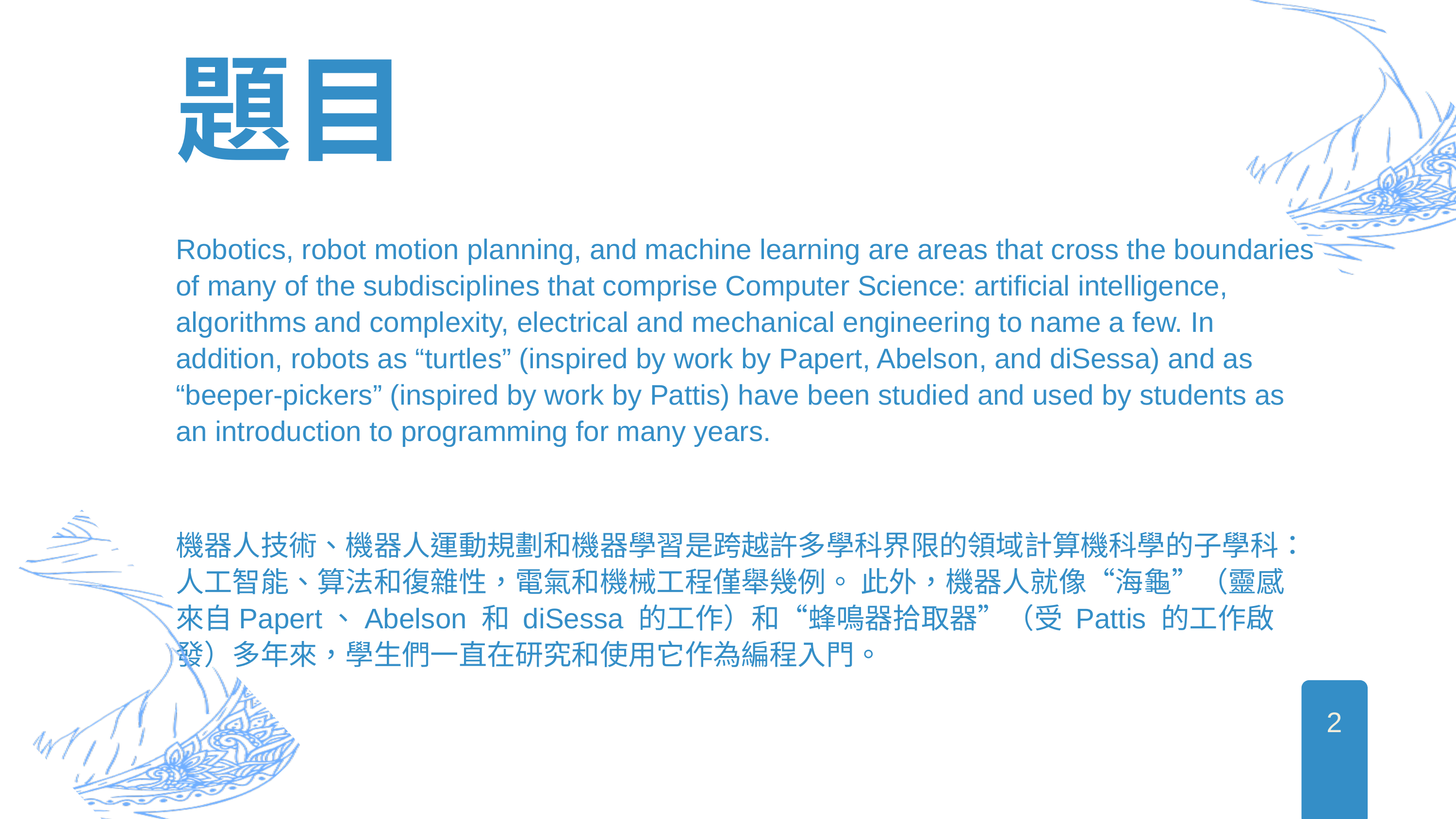

題目
Robotics, robot motion planning, and machine learning are areas that cross the boundaries of many of the subdisciplines that comprise Computer Science: artificial intelligence, algorithms and complexity, electrical and mechanical engineering to name a few. In addition, robots as “turtles” (inspired by work by Papert, Abelson, and diSessa) and as “beeper-pickers” (inspired by work by Pattis) have been studied and used by students as an introduction to programming for many years.
機器人技術、機器人運動規劃和機器學習是跨越許多學科界限的領域計算機科學的子學科：人工智能、算法和復雜性，電氣和機械工程僅舉幾例。 此外，機器人就像“海龜”（靈感來自Papert、Abelson 和 diSessa 的工作）和“蜂鳴器拾取器”（受 Pattis 的工作啟發）多年來，學生們一直在研究和使用它作為編程入門。

2